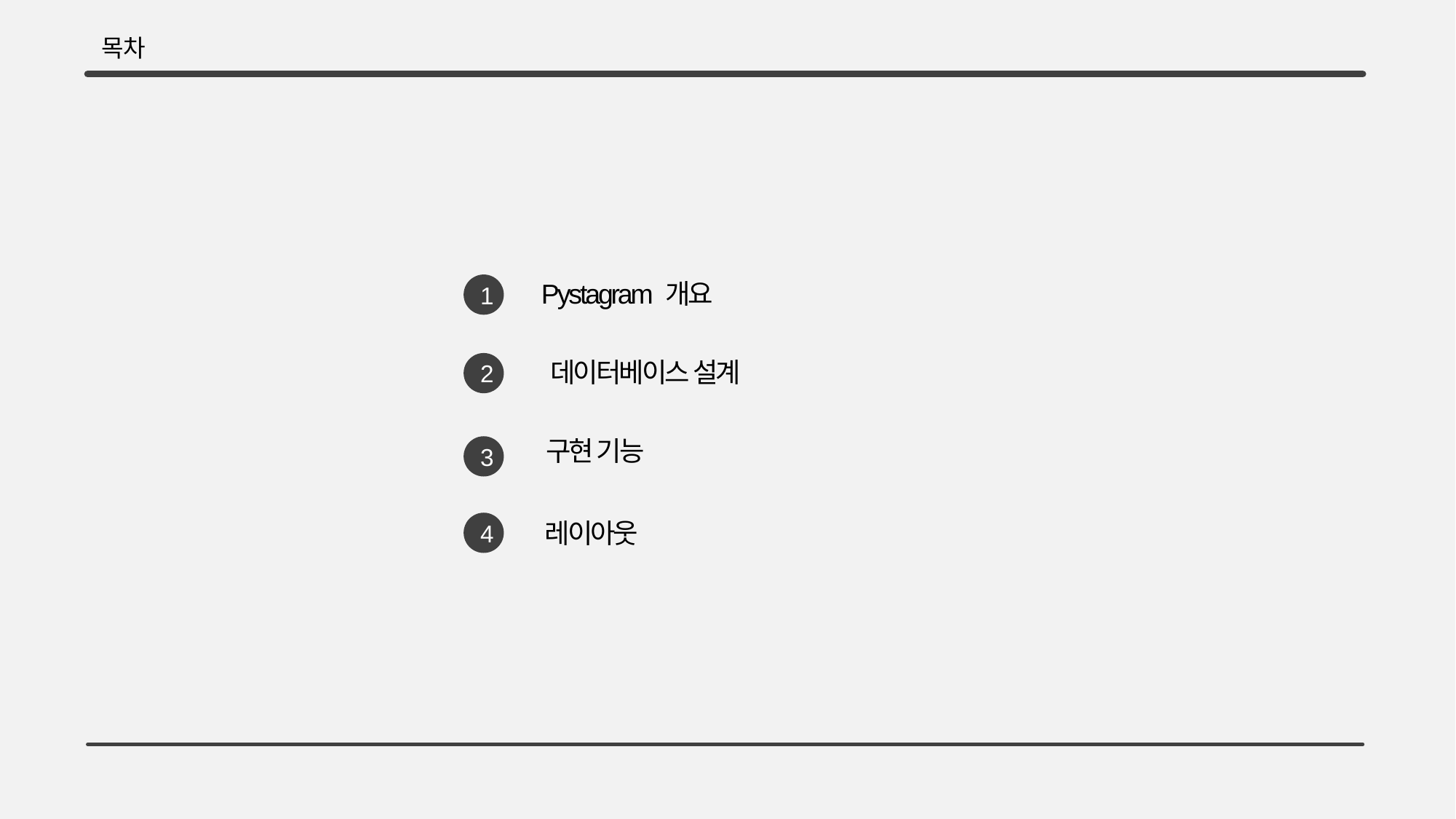

목차
Pystagram 개요
1
데이터베이스 설계
2
구현 기능
3
레이아웃
4